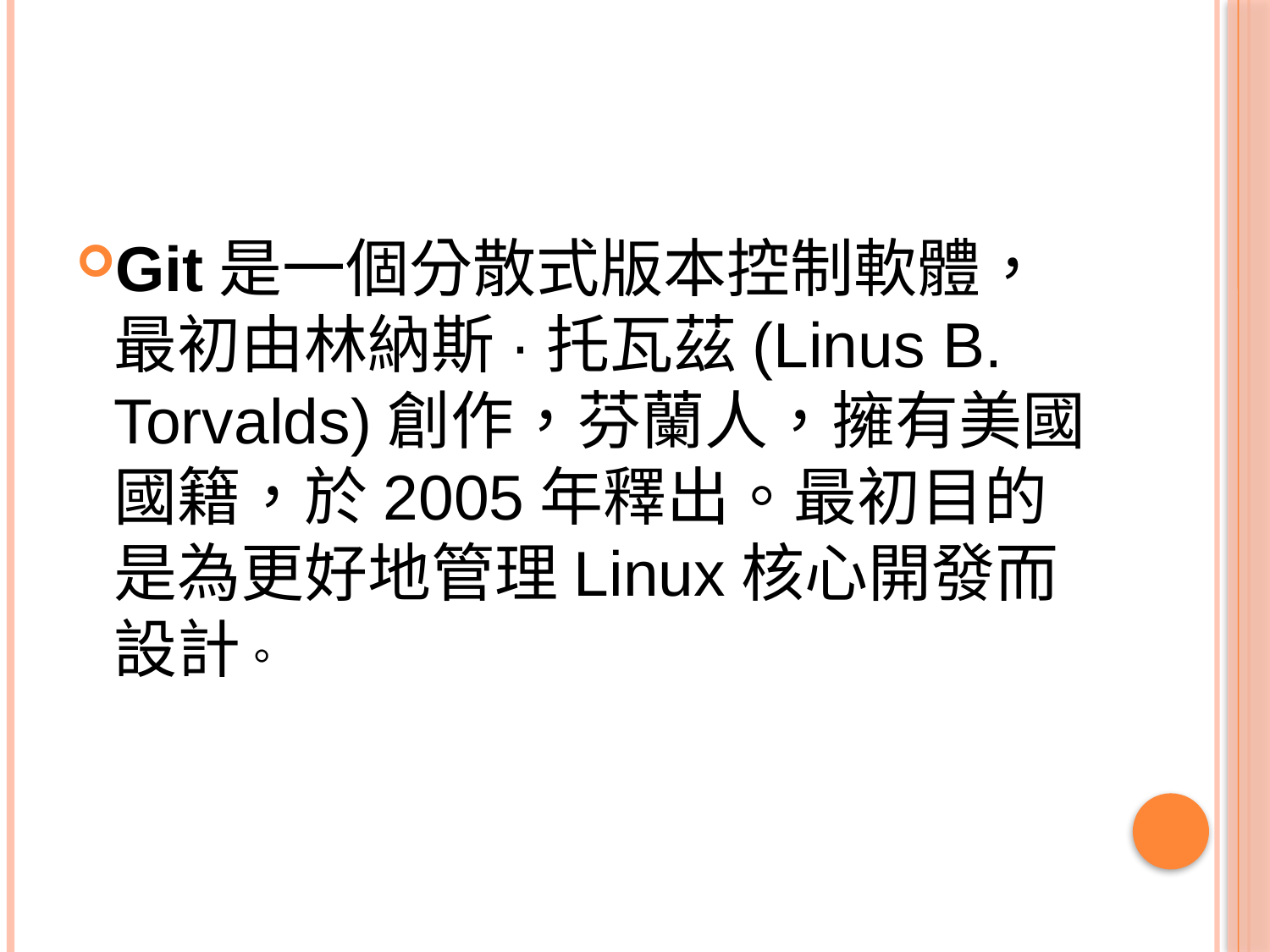

#
Git是一個分散式版本控制軟體，最初由林納斯·托瓦茲(Linus B. Torvalds)創作，芬蘭人，擁有美國國籍，於2005年釋出。最初目的是為更好地管理Linux核心開發而設計。